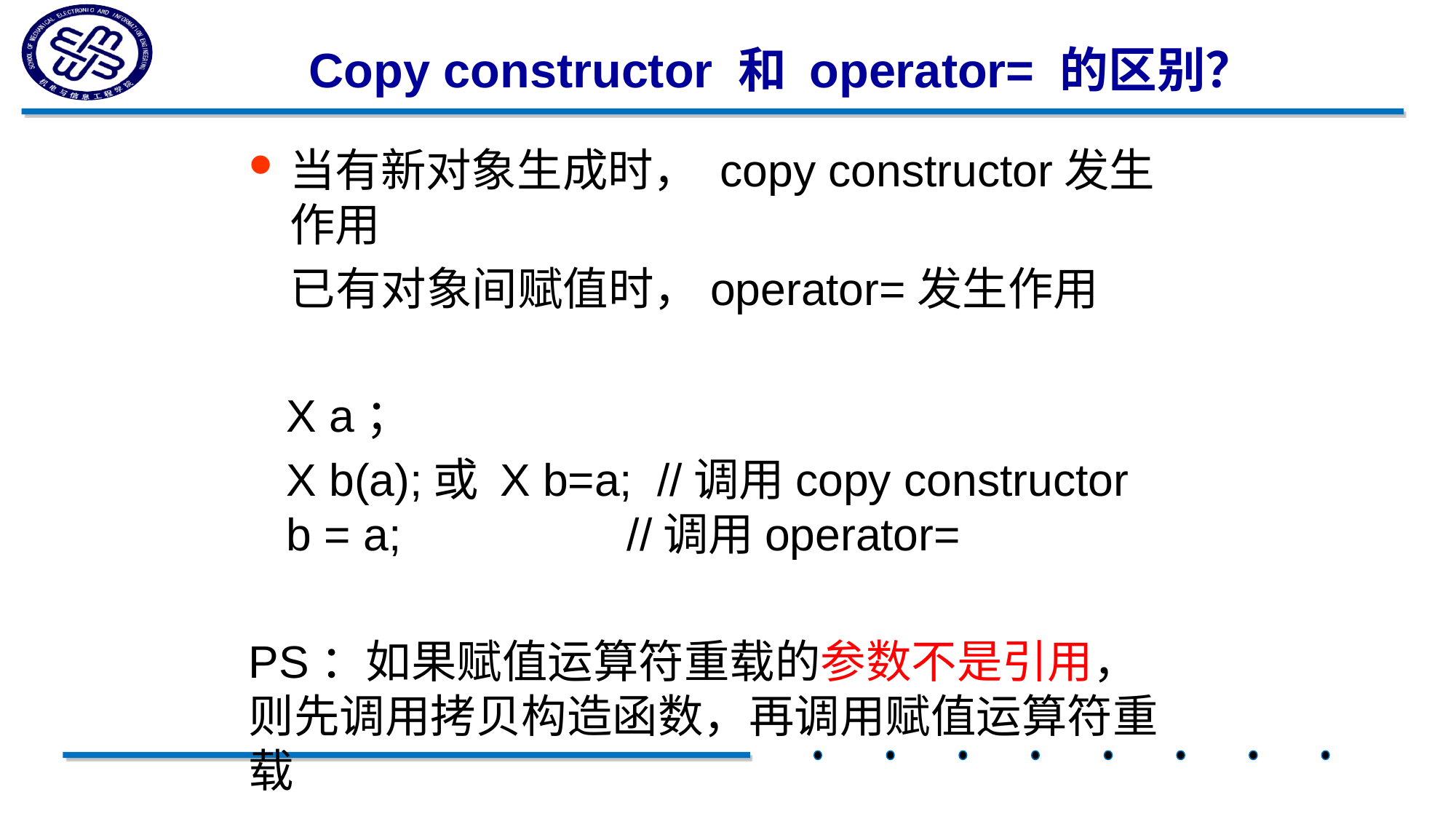

# Copy constructor 和 operator= 的区别？
当有新对象生成时， copy constructor发生作用
   已有对象间赋值时，operator=发生作用

   X a；
   X b(a);或 X b=a;  //调用copy constructor
   b = a;                  //调用operator=

PS：如果赋值运算符重载的参数不是引用，则先调用拷贝构造函数，再调用赋值运算符重载